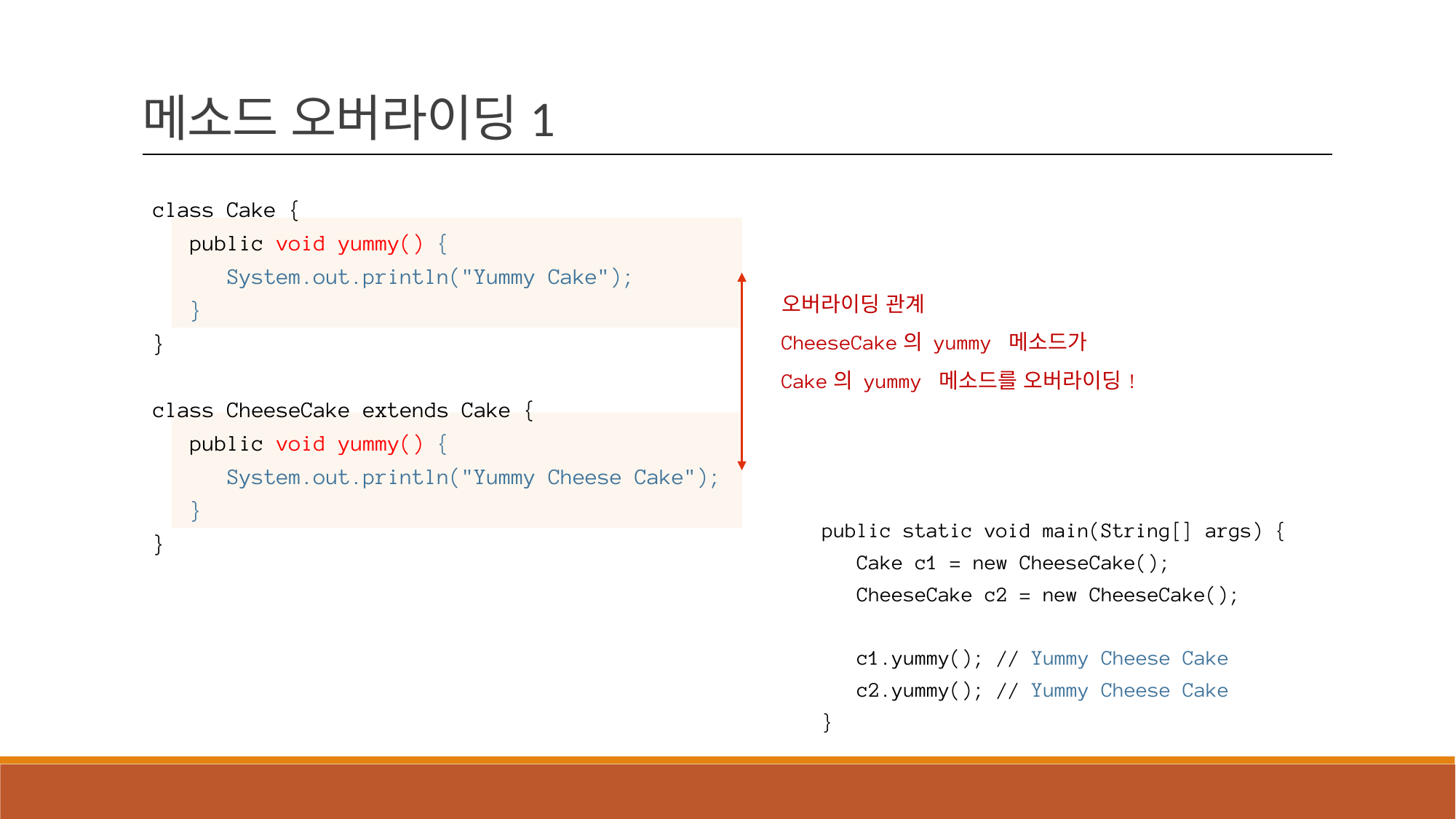

메소드 오버라이딩1
class Cake {
   public void yummy() {
      System.out.println("Yummy Cake");
   }
}

class CheeseCake extends Cake {
   public void yummy() {
      System.out.println("Yummy Cheese Cake");
   }
}

오버라이딩 관계
CheeseCake의 yummy 메소드가
Cake의 yummy 메소드를 오버라이딩!

public static void main(String[] args) {
   Cake c1 = new CheeseCake();
   CheeseCake c2 = new CheeseCake();

   c1.yummy(); // Yummy Cheese Cake
   c2.yummy(); // Yummy Cheese Cake
}